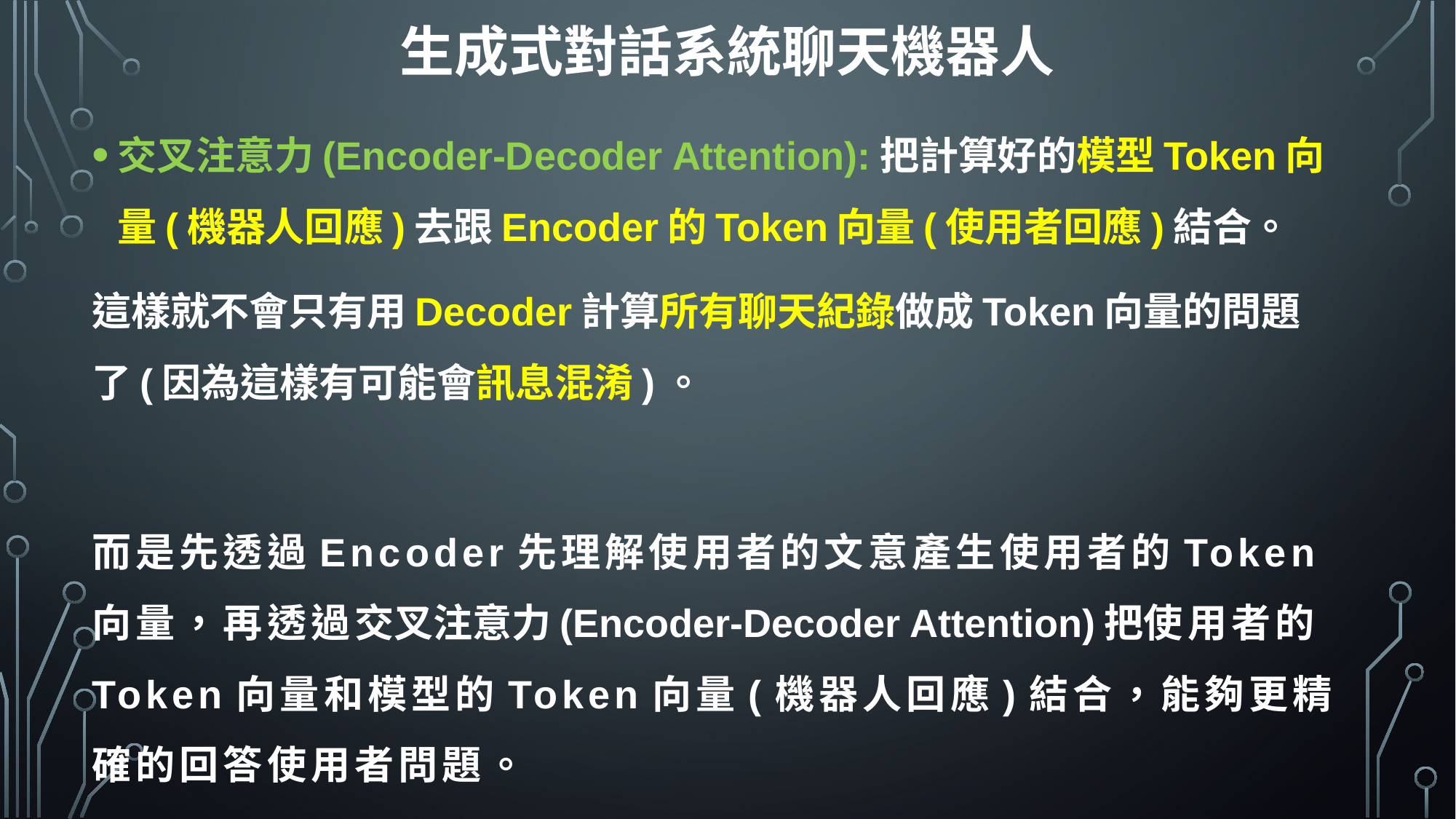

生成式對話系統聊天機器人
交叉注意力(Encoder-Decoder Attention):把計算好的模型Token向量(機器人回應)去跟Encoder的Token向量(使用者回應)結合。
這樣就不會只有用Decoder計算所有聊天紀錄做成Token向量的問題了(因為這樣有可能會訊息混淆)。

而是先透過Encoder先理解使用者的文意產生使用者的Token向量，再透過交叉注意力(Encoder-Decoder Attention)把使用者的Token向量和模型的Token向量(機器人回應)結合，能夠更精確的回答使用者問題。